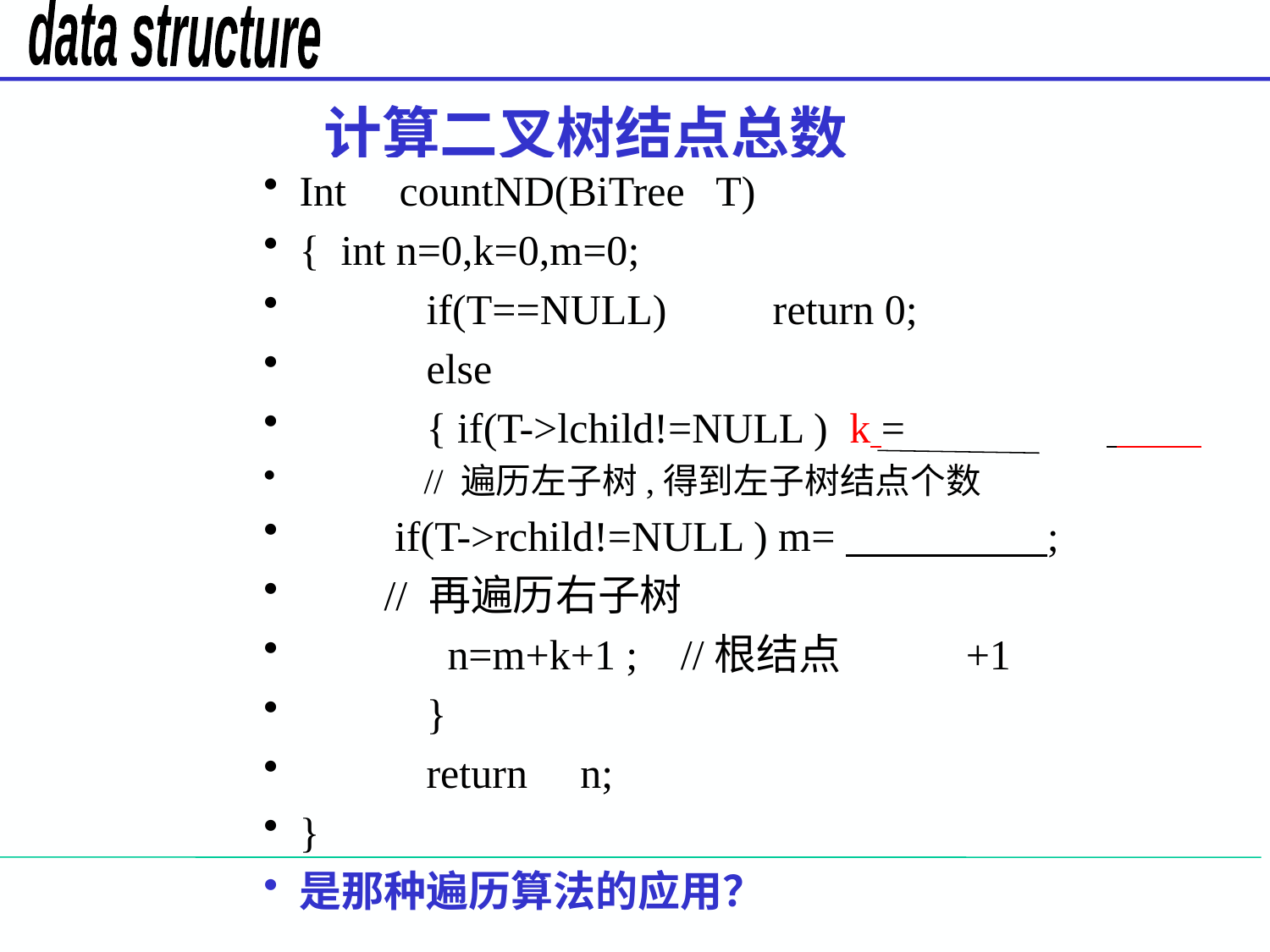

# 计算二叉树结点总数
Int     countND(BiTree   T)
{  int n=0,k=0,m=0;
	if(T==NULL)          return 0;
	else
	{ if(T->lchild!=NULL )  k =
              // 遍历左子树,得到左子树结点个数
         if(T->rchild!=NULL ) m=                    ;
        // 再遍历右子树
	  n=m+k+1 ;    //根结点            +1
	}
	return     n;
}
是那种遍历算法的应用？